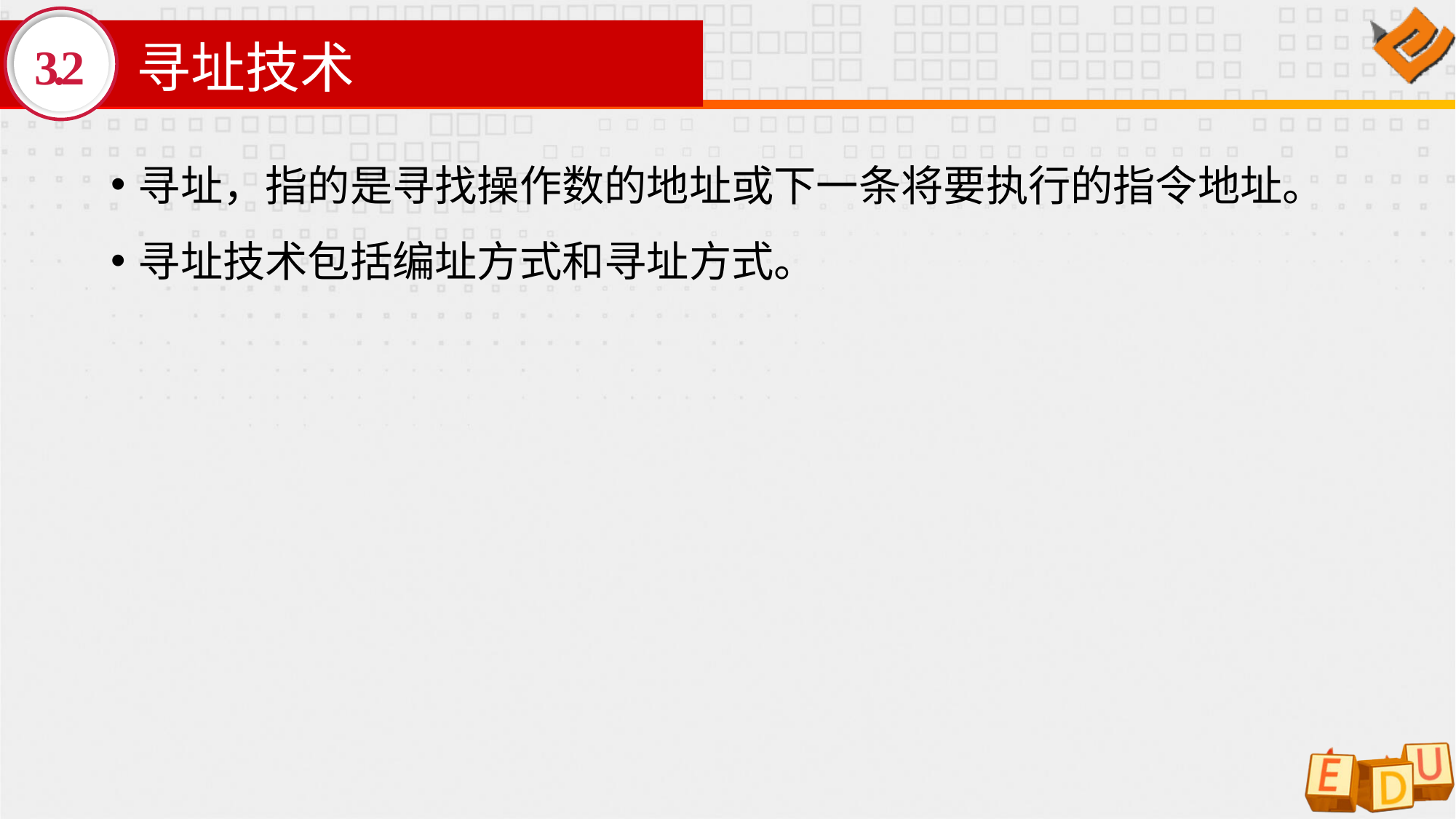

# 寻址技术
3.2
寻址，指的是寻找操作数的地址或下一条将要执行的指令地址。
寻址技术包括编址方式和寻址方式。